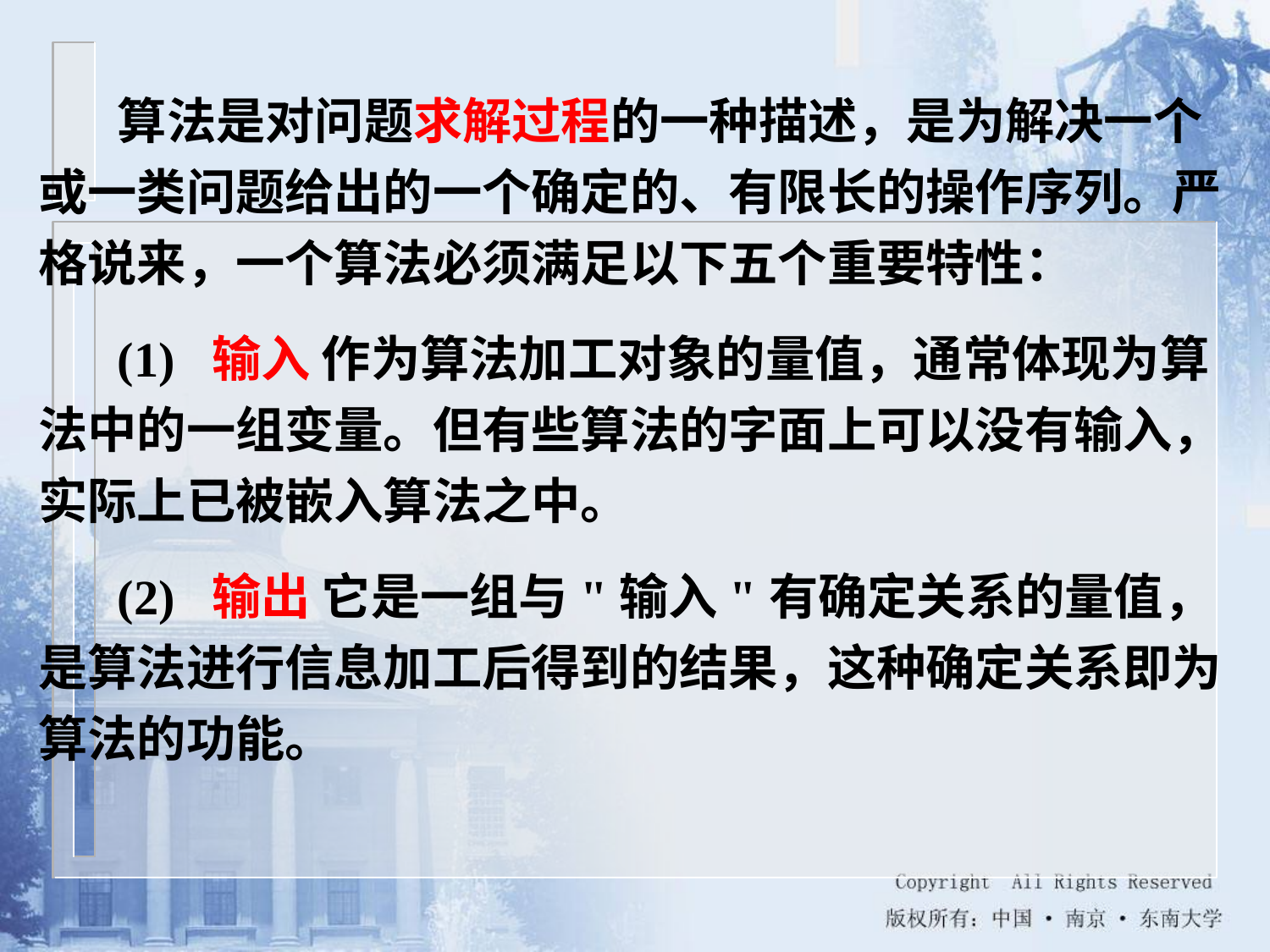

算法是对问题求解过程的一种描述，是为解决一个或一类问题给出的一个确定的、有限长的操作序列。严格说来，一个算法必须满足以下五个重要特性：
(1)  输入 作为算法加工对象的量值，通常体现为算法中的一组变量。但有些算法的字面上可以没有输入，实际上已被嵌入算法之中。
(2)  输出 它是一组与"输入"有确定关系的量值，是算法进行信息加工后得到的结果，这种确定关系即为算法的功能。